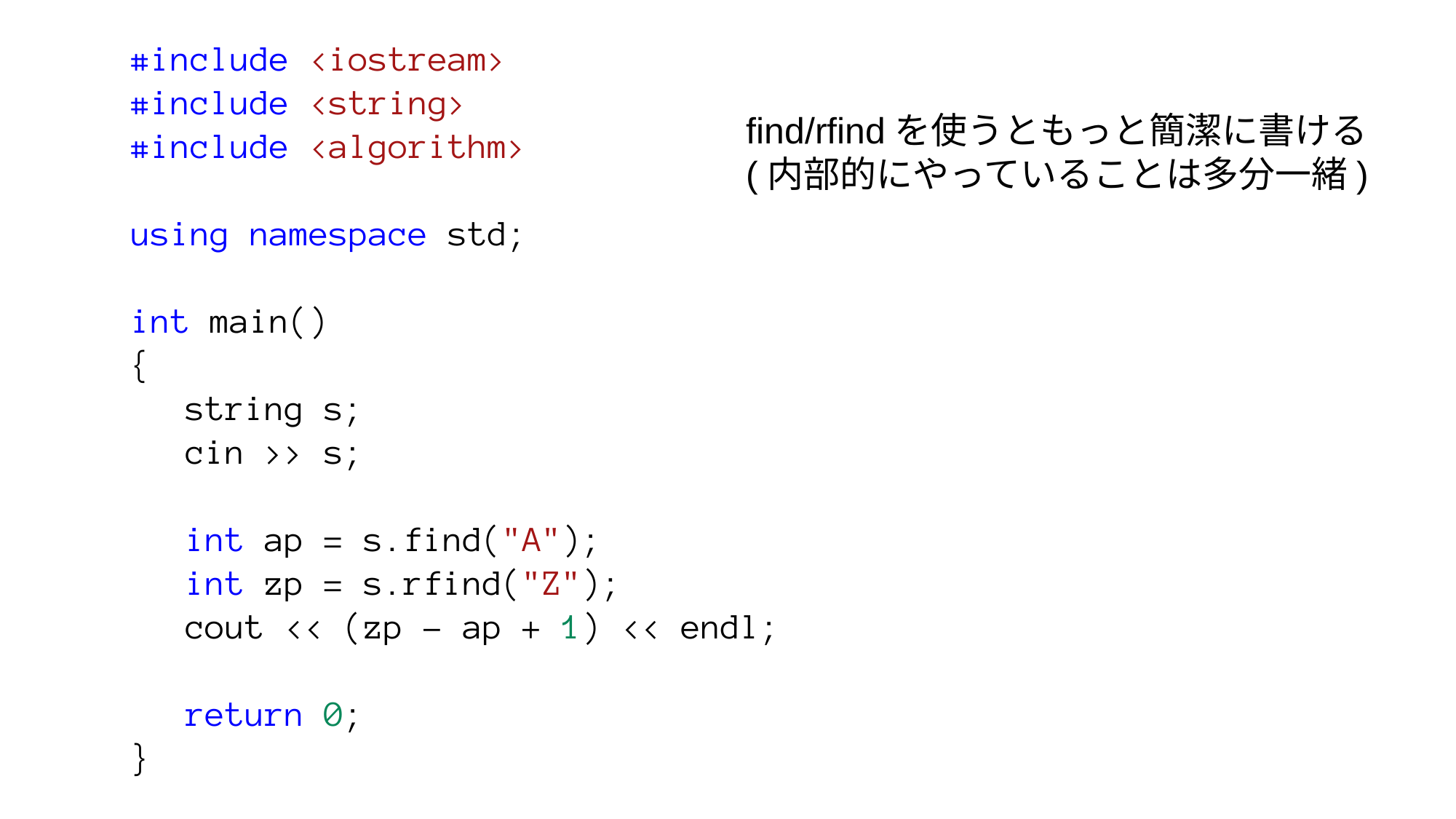

#include <iostream>
#include <string>
#include <algorithm>

using namespace std;

int main()
{
string s;
cin >> s;

int ap = s.find("A");
int zp = s.rfind("Z");
cout << (zp - ap + 1) << endl;

return 0;
}
find/rfindを使うともっと簡潔に書ける
(内部的にやっていることは多分一緒)